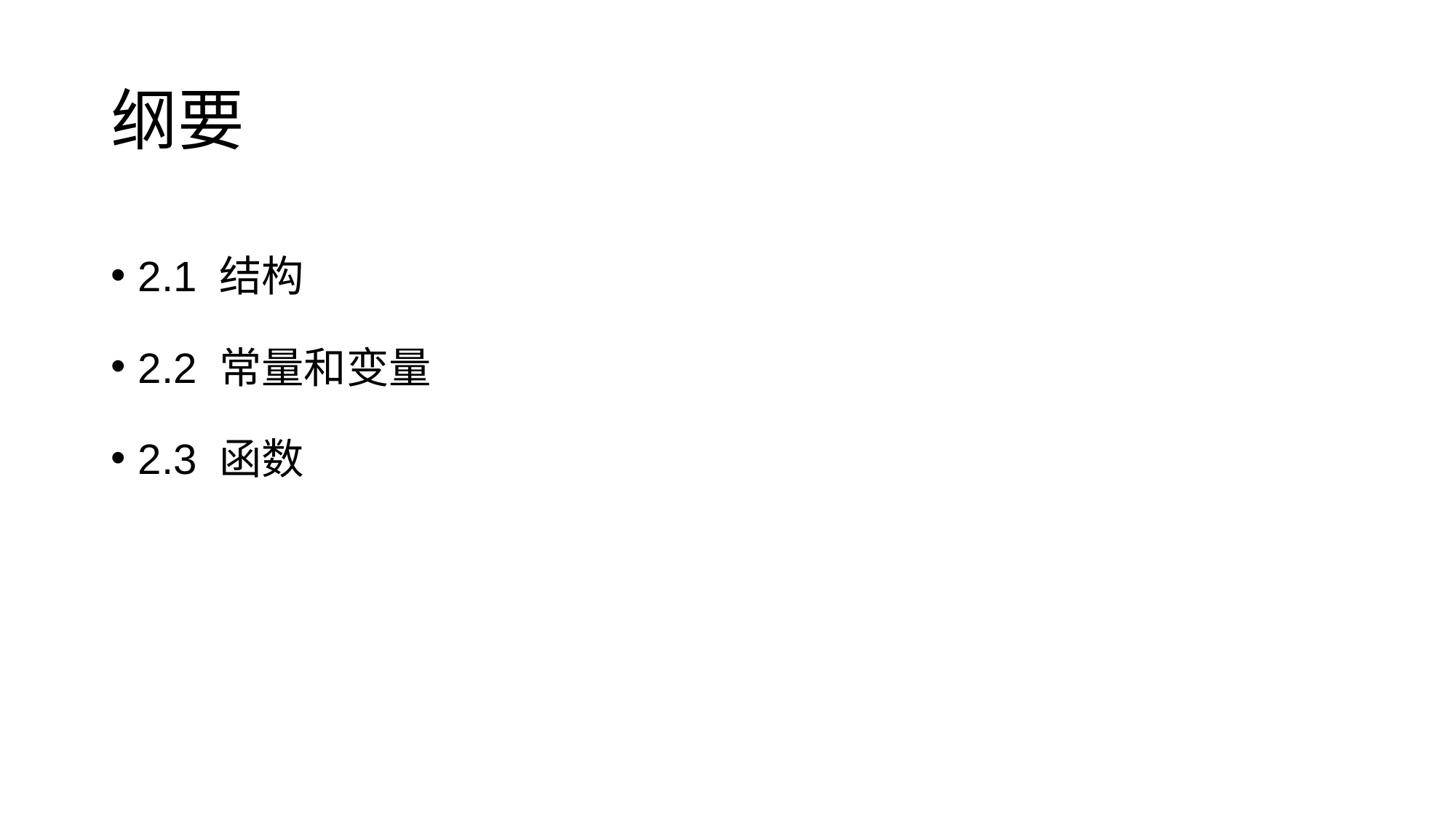

# 纲要
2.1 结构
2.2 常量和变量
2.3 函数